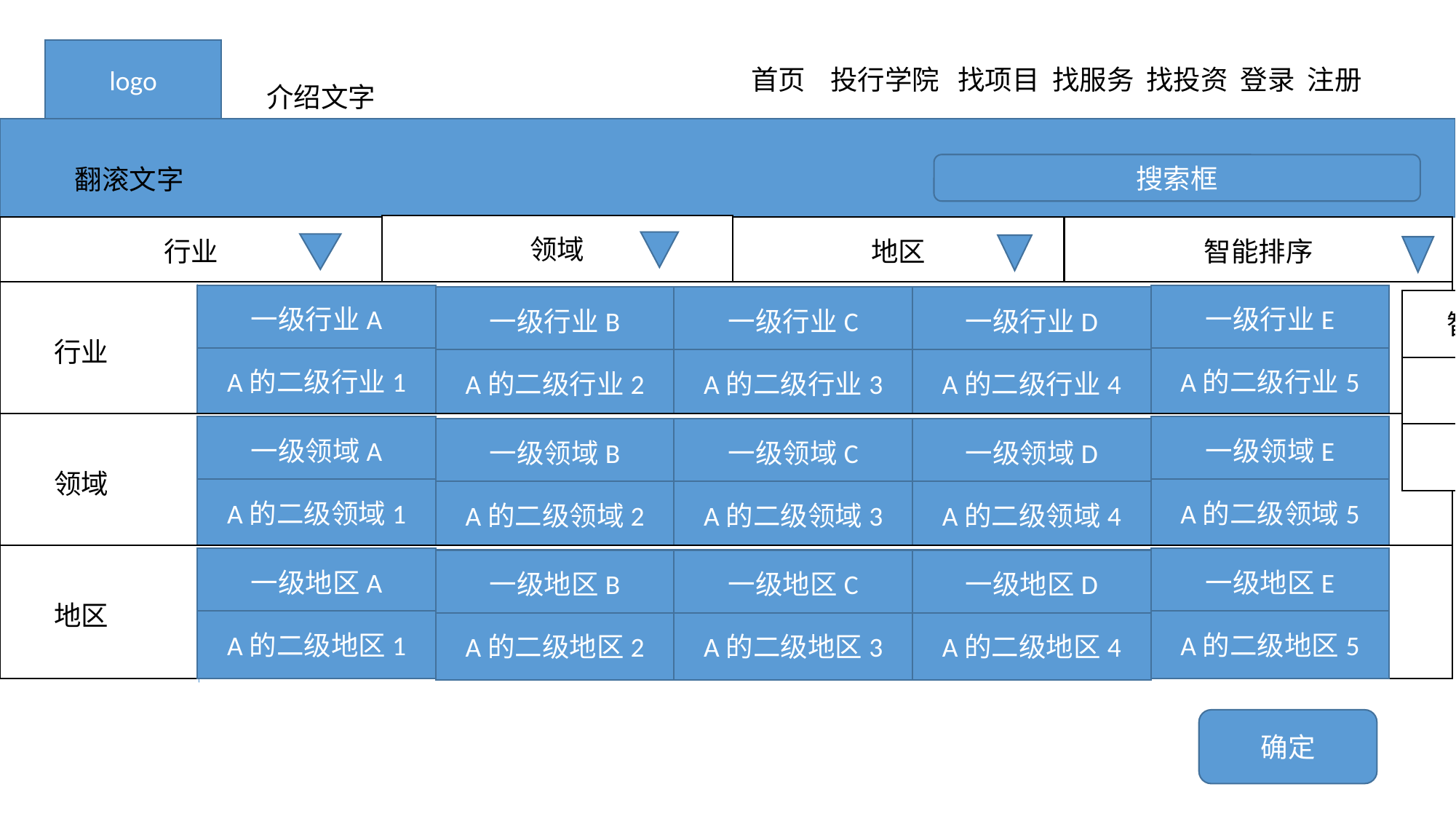

logo
首页    投行学院   找项目  找服务  找投资  登录  注册
介绍文字

搜索框
翻滚文字
领域
智能排序
行业
地区

一级行业A
一级行业E
一级行业B
一级行业C
一级行业D
智能排序

行业
A的二级行业1
A的二级行业5
A的二级行业2
A的二级行业3
A的二级行业4
点击量

一级领域A
一级领域E
一级领域B
一级领域C
一级领域D
关注度
领域
A的二级领域1
A的二级领域5
A的二级领域2
A的二级领域3
A的二级领域4

一级地区A
一级地区E
一级地区B
一级地区C
一级地区D
地区
A的二级地区1
A的二级地区5
A的二级地区2
A的二级地区3
A的二级地区4
确定